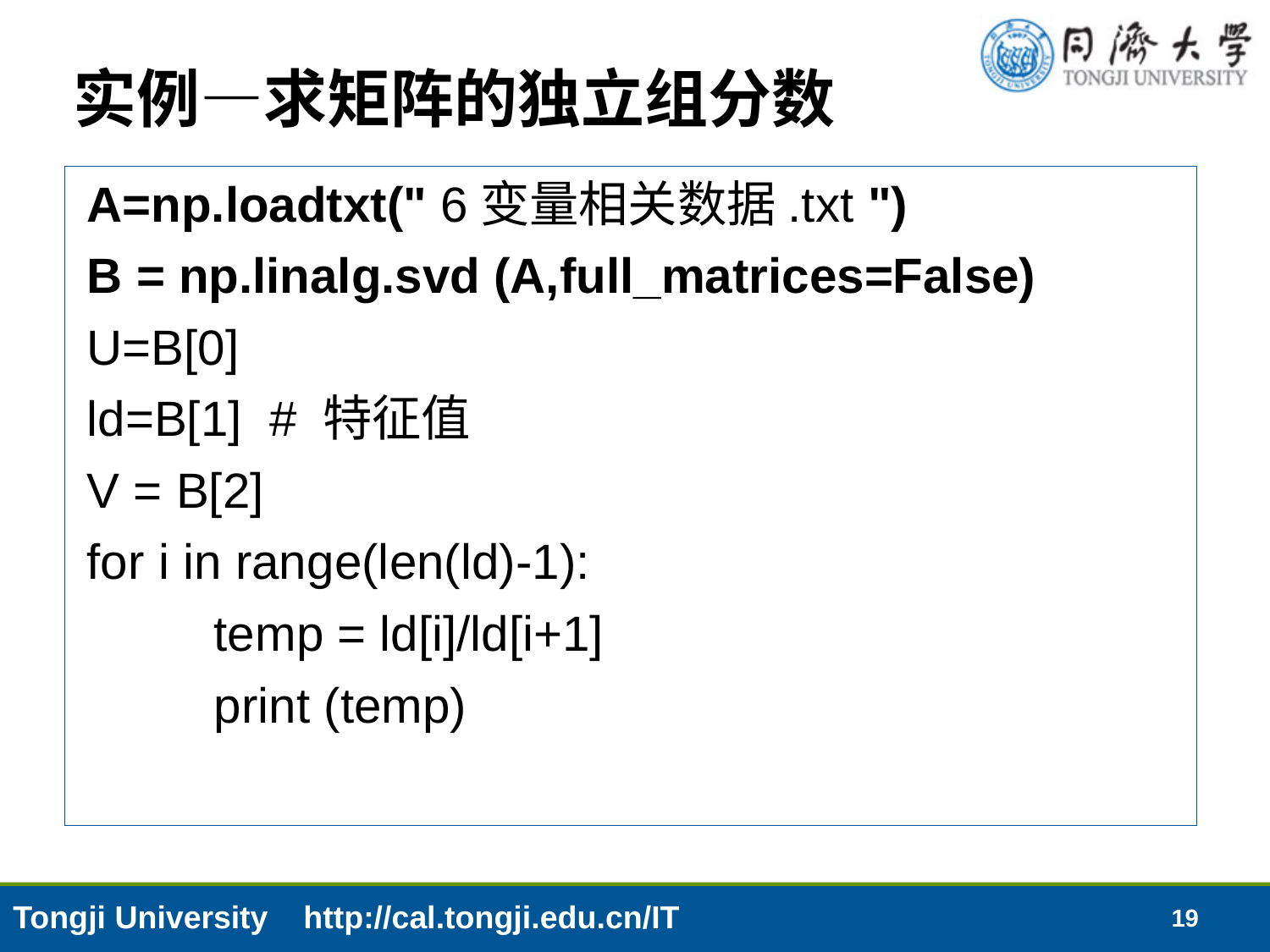

# 实例—求矩阵的独立组分数
A=np.loadtxt(" 6变量相关数据.txt ")
B = np.linalg.svd (A,full_matrices=False)
U=B[0]
ld=B[1]  # 特征值
V = B[2]
for i in range(len(ld)-1):
	temp = ld[i]/ld[i+1]
	print (temp)